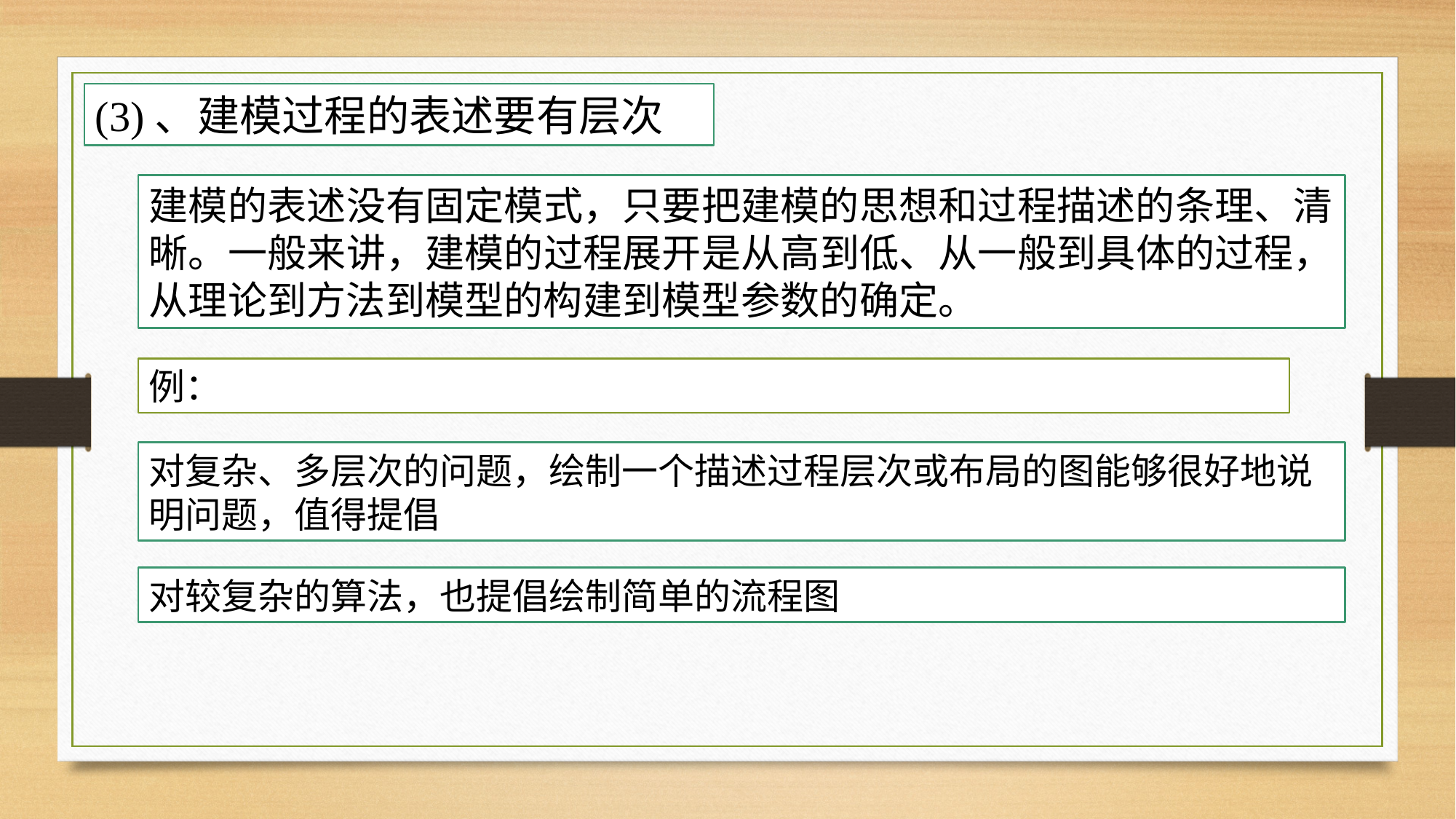

(3)、建模过程的表述要有层次
建模的表述没有固定模式，只要把建模的思想和过程描述的条理、清晰。一般来讲，建模的过程展开是从高到低、从一般到具体的过程，从理论到方法到模型的构建到模型参数的确定。
例：
对复杂、多层次的问题，绘制一个描述过程层次或布局的图能够很好地说明问题，值得提倡
对较复杂的算法，也提倡绘制简单的流程图